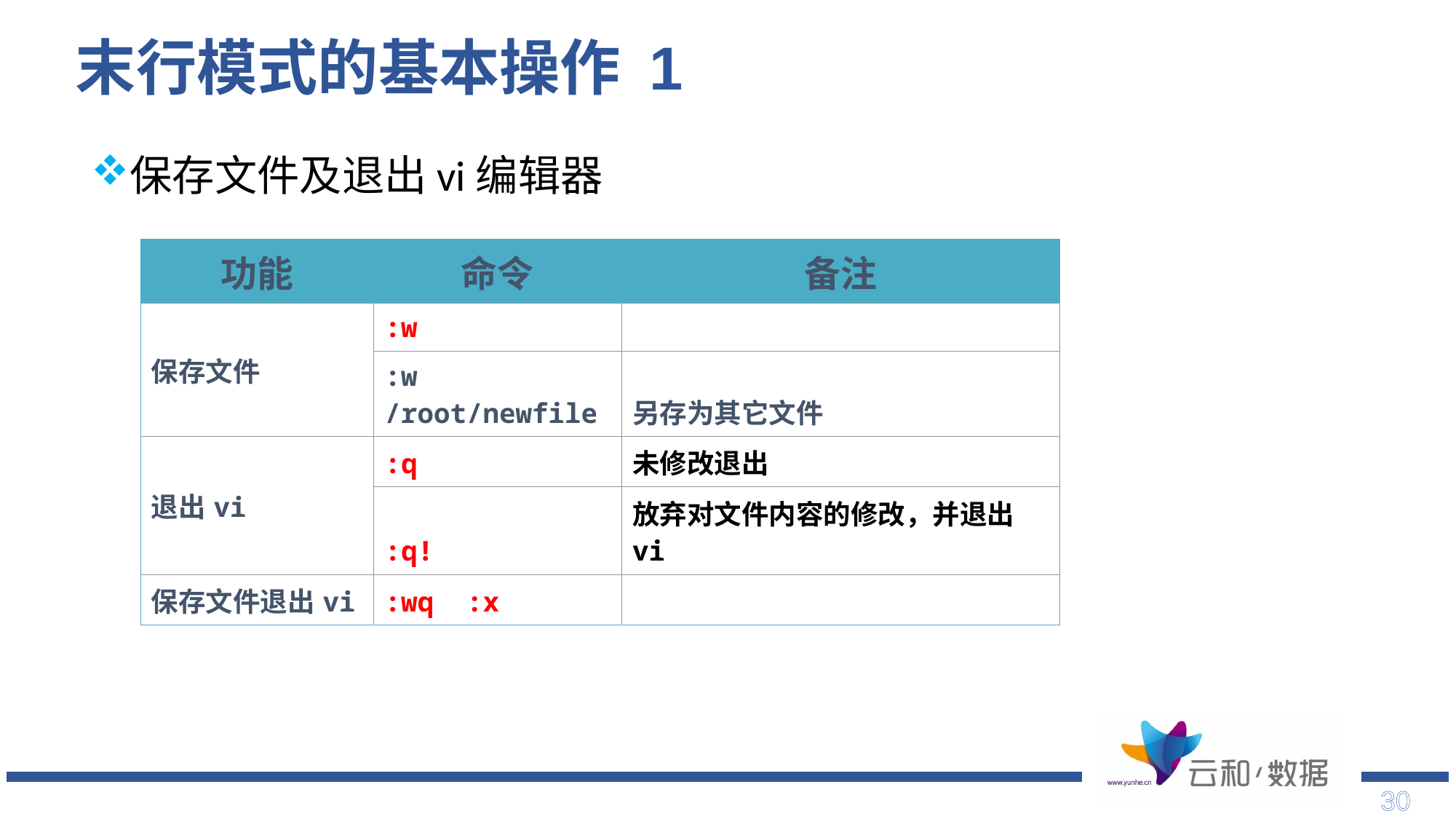

# 末行模式的基本操作 1
保存文件及退出vi编辑器

| 功能 | 命令 | 备注 |
| --- | --- | --- |
| 保存文件 | :w |  |
|  | :w /root/newfile | 另存为其它文件 |
| 退出vi | :q | 未修改退出 |
|  | :q! | 放弃对文件内容的修改，并退出vi |
| 保存文件退出vi | :wq :x |  |